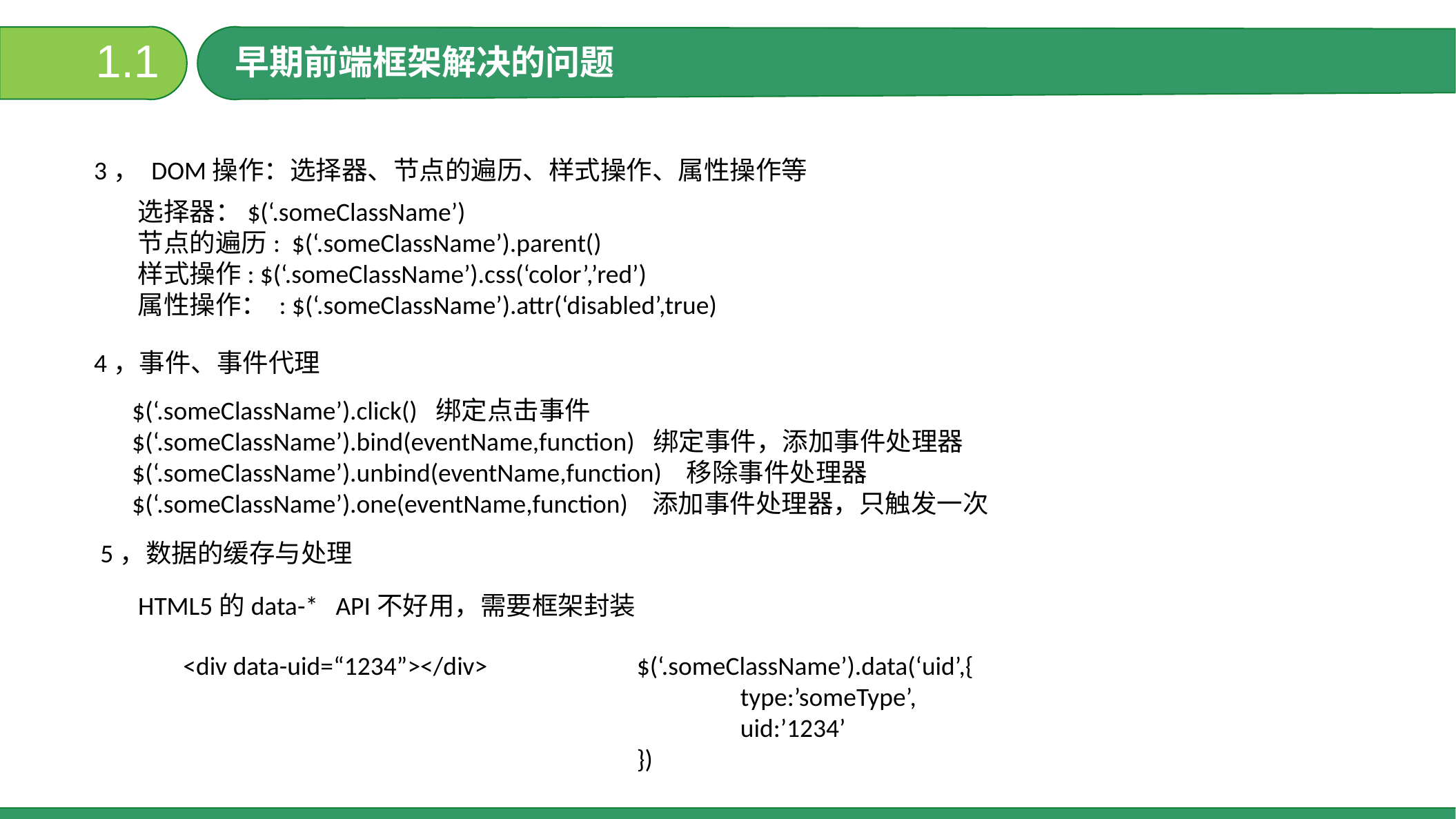

1.1

早期前端框架解决的问题

3， DOM操作：选择器、节点的遍历、样式操作、属性操作等
选择器：$(‘.someClassName’)
节点的遍历:  $(‘.someClassName’).parent()
样式操作: $(‘.someClassName’).css(‘color’,’red’)
属性操作： : $(‘.someClassName’).attr(‘disabled’,true)
4，事件、事件代理
$(‘.someClassName’).click()  绑定点击事件
$(‘.someClassName’).bind(eventName,function)  绑定事件，添加事件处理器
$(‘.someClassName’).unbind(eventName,function)   移除事件处理器
$(‘.someClassName’).one(eventName,function)   添加事件处理器，只触发一次
5，数据的缓存与处理
HTML5的data-*   API不好用，需要框架封装
<div data-uid=“1234”></div>

$(‘.someClassName’).data(‘uid’,{
	type:’someType’,
	uid:’1234’
})